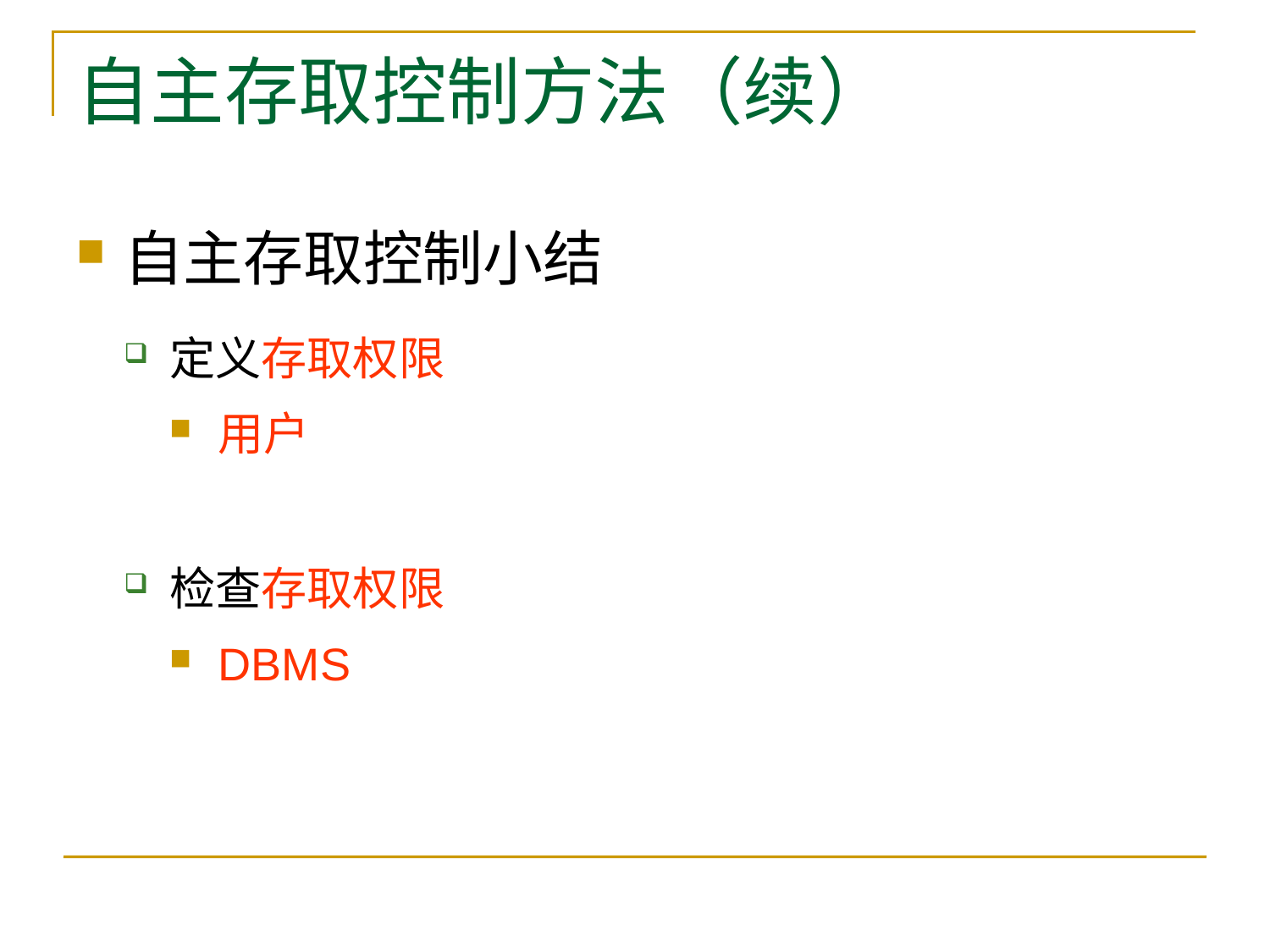

# 自主存取控制方法（续）
自主存取控制小结
定义存取权限
用户

检查存取权限
DBMS